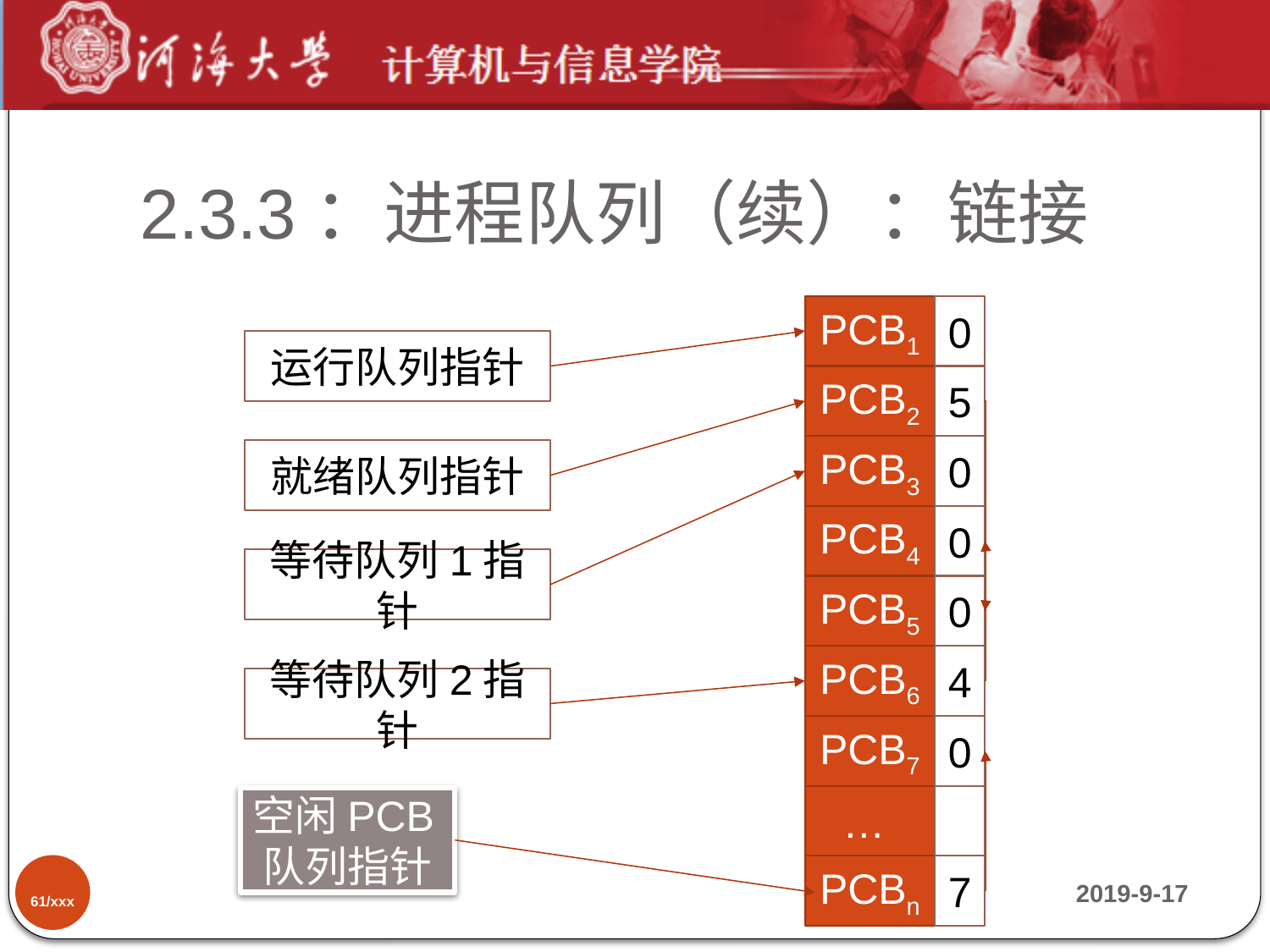

# 2.3.3：进程队列（续）：链接
PCB1
0
运行队列指针
PCB2
5
PCB3
0
就绪队列指针
PCB4
0
等待队列1指针
PCB5
0
PCB6
4
等待队列2指针
PCB7
0
…

空闲PCB队列指针
61/xxx
PCBn
7
2019-9-17